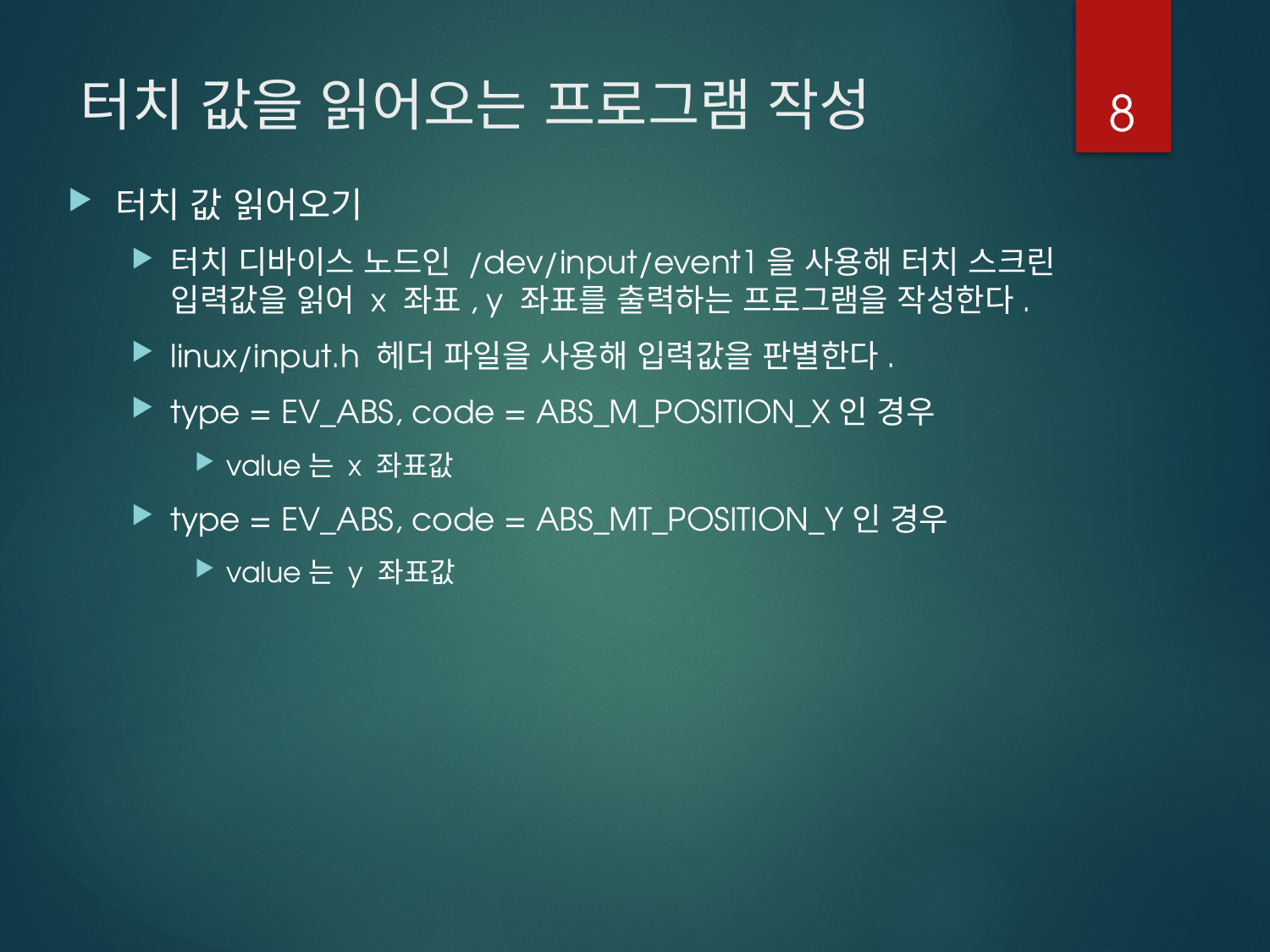

8
# 터치 값을 읽어오는 프로그램 작성
터치 값 읽어오기
터치 디바이스 노드인 /dev/input/event1을 사용해 터치 스크린 입력값을 읽어 x 좌표, y 좌표를 출력하는 프로그램을 작성한다.
linux/input.h 헤더 파일을 사용해 입력값을 판별한다.
type = EV_ABS, code = ABS_M_POSITION_X인 경우
value는 x 좌표값
type = EV_ABS, code = ABS_MT_POSITION_Y인 경우
value는 y 좌표값